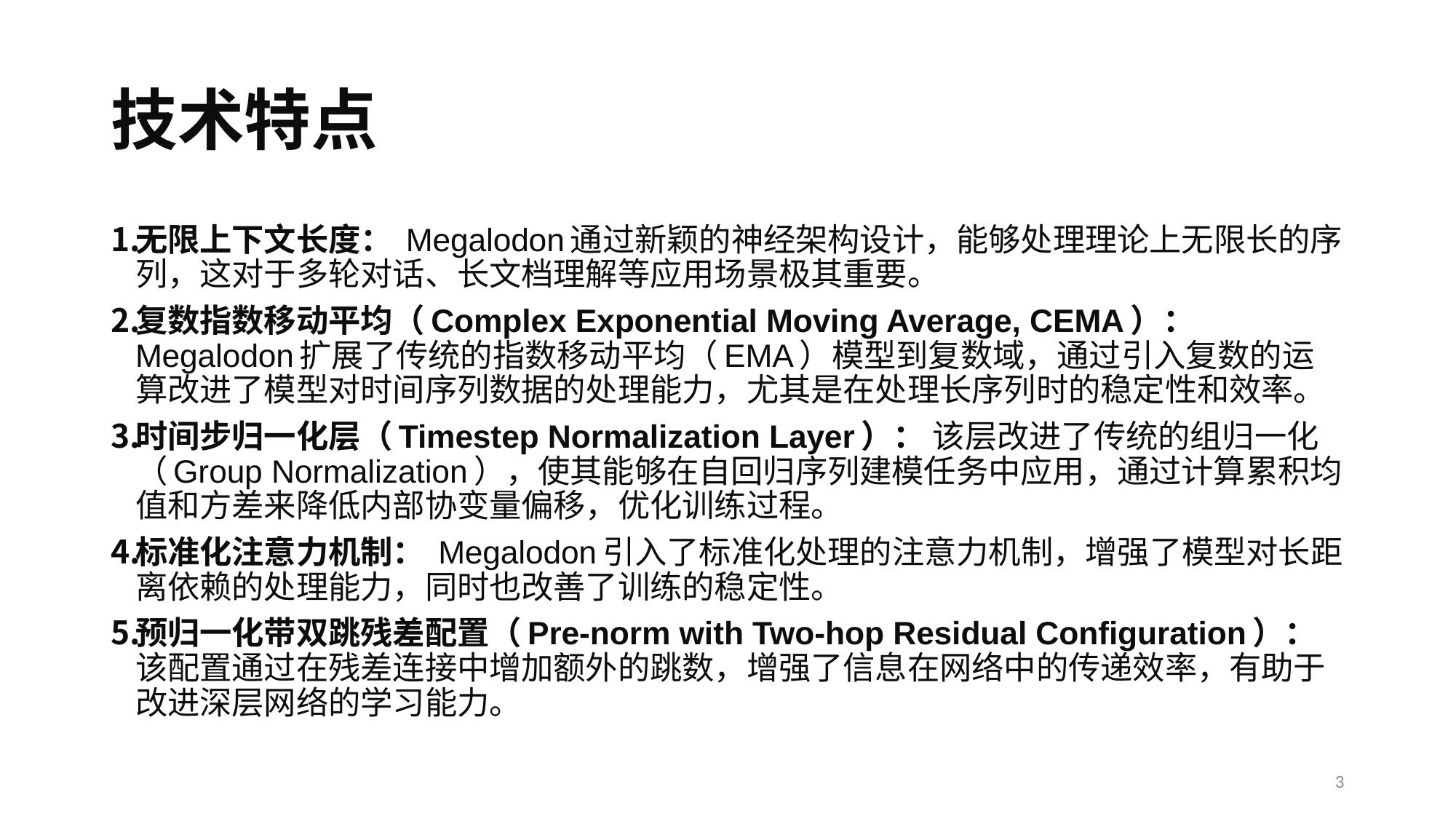

# 技术特点
无限上下文长度： Megalodon通过新颖的神经架构设计，能够处理理论上无限长的序列，这对于多轮对话、长文档理解等应用场景极其重要。
复数指数移动平均（Complex Exponential Moving Average, CEMA）： Megalodon扩展了传统的指数移动平均（EMA）模型到复数域，通过引入复数的运算改进了模型对时间序列数据的处理能力，尤其是在处理长序列时的稳定性和效率。
时间步归一化层（Timestep Normalization Layer）： 该层改进了传统的组归一化（Group Normalization），使其能够在自回归序列建模任务中应用，通过计算累积均值和方差来降低内部协变量偏移，优化训练过程。
标准化注意力机制： Megalodon引入了标准化处理的注意力机制，增强了模型对长距离依赖的处理能力，同时也改善了训练的稳定性。
预归一化带双跳残差配置（Pre-norm with Two-hop Residual Configuration）： 该配置通过在残差连接中增加额外的跳数，增强了信息在网络中的传递效率，有助于改进深层网络的学习能力。
3